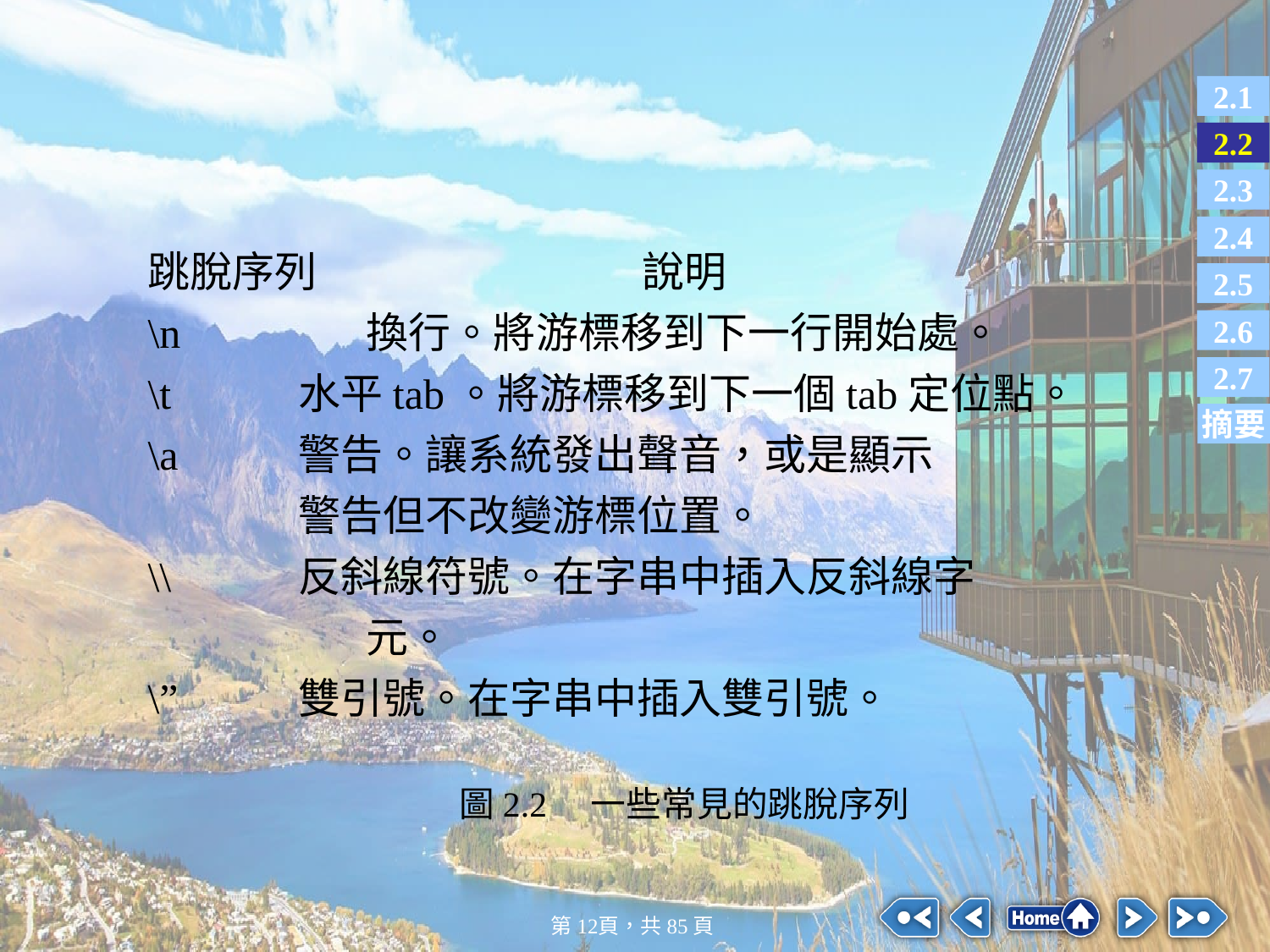

#

跳脫序列	說明
\n		換行。將游標移到下一行開始處。
\t	水平tab。將游標移到下一個tab定位點。
\a	警告。讓系統發出聲音，或是顯示
	警告但不改變游標位置。
\\	反斜線符號。在字串中插入反斜線字
                       元。
\”	雙引號。在字串中插入雙引號。

		圖2.2　一些常見的跳脫序列